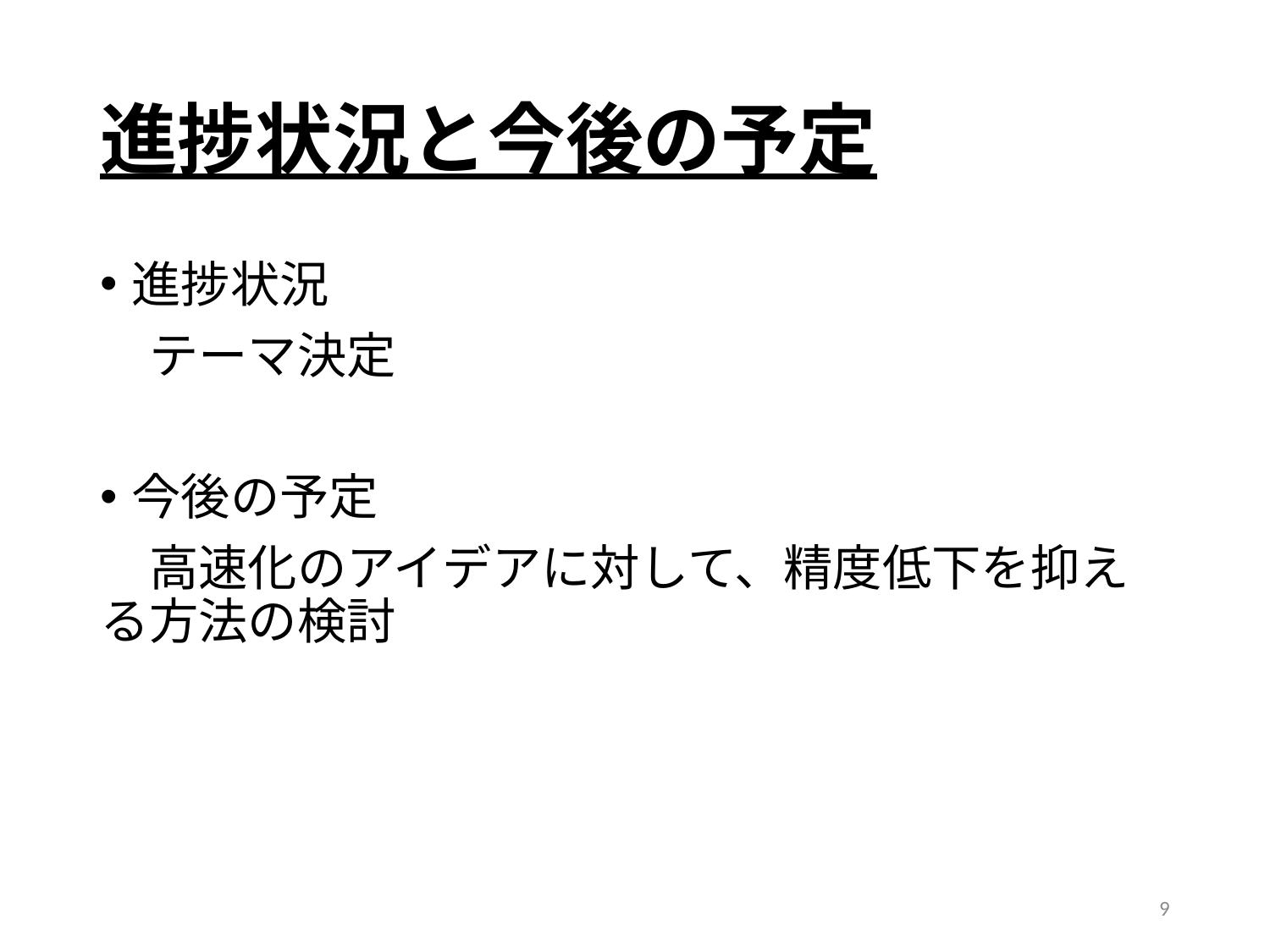

# 進捗状況と今後の予定
進捗状況
　テーマ決定

今後の予定
　高速化のアイデアに対して、精度低下を抑える方法の検討
9